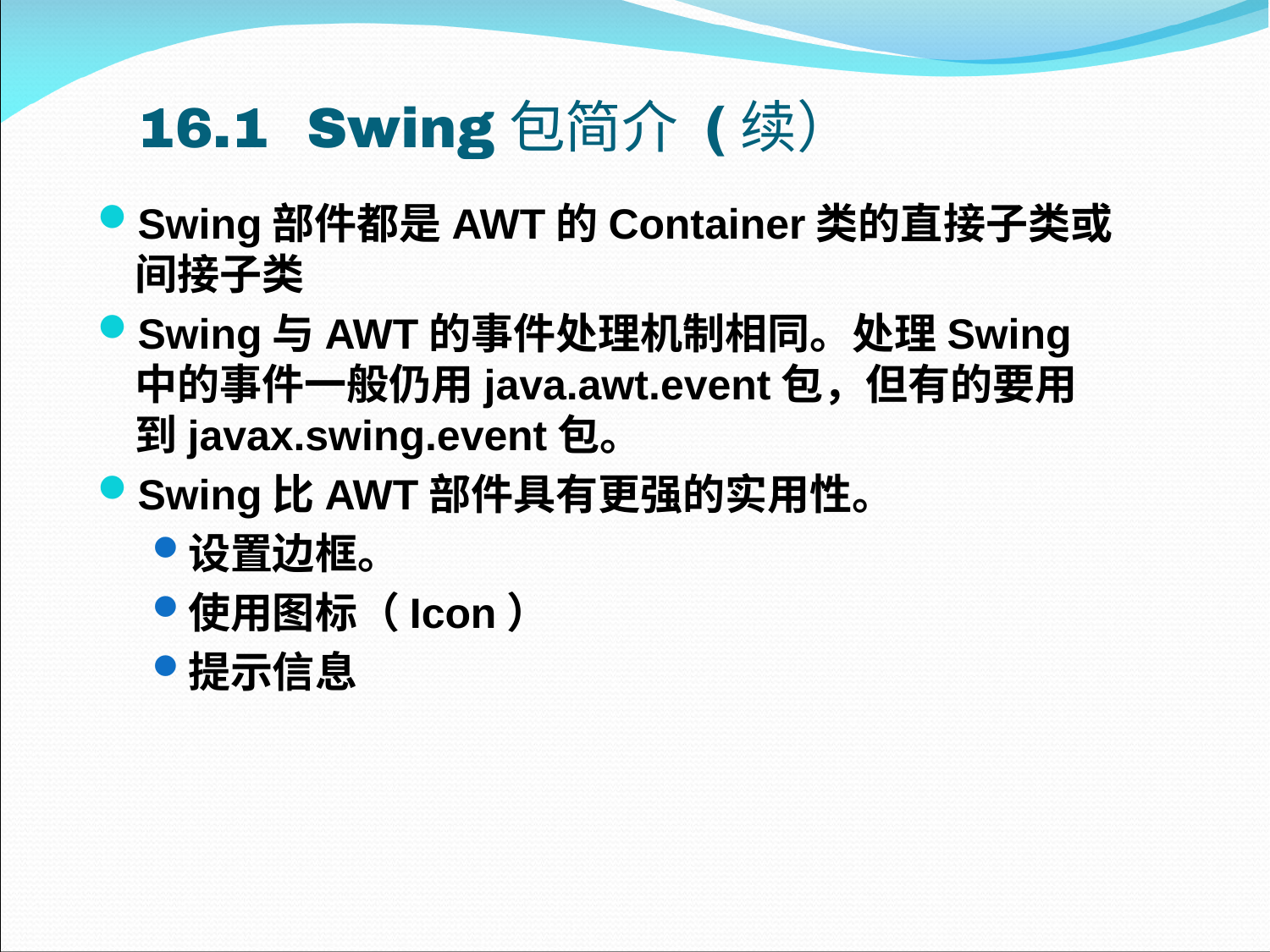

# 16.1  Swing包简介 (续）
Swing部件都是AWT的Container类的直接子类或间接子类
Swing与AWT的事件处理机制相同。处理Swing中的事件一般仍用java.awt.event包，但有的要用到javax.swing.event包。
Swing比AWT部件具有更强的实用性。
设置边框。
使用图标（Icon）
提示信息